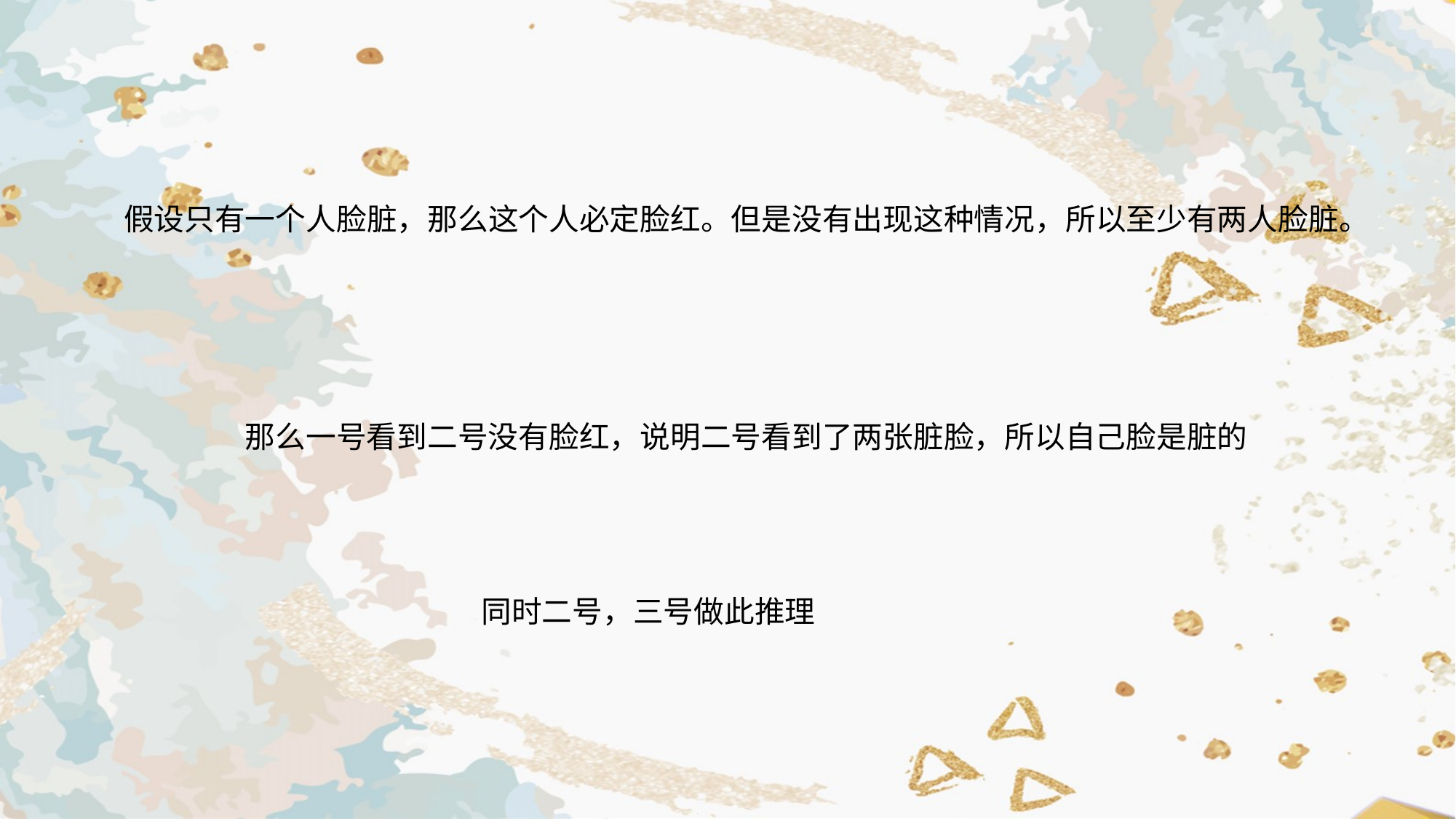

假设只有一个人脸脏，那么这个人必定脸红。但是没有出现这种情况，所以至少有两人脸脏。
那么一号看到二号没有脸红，说明二号看到了两张脏脸，所以自己脸是脏的
同时二号，三号做此推理